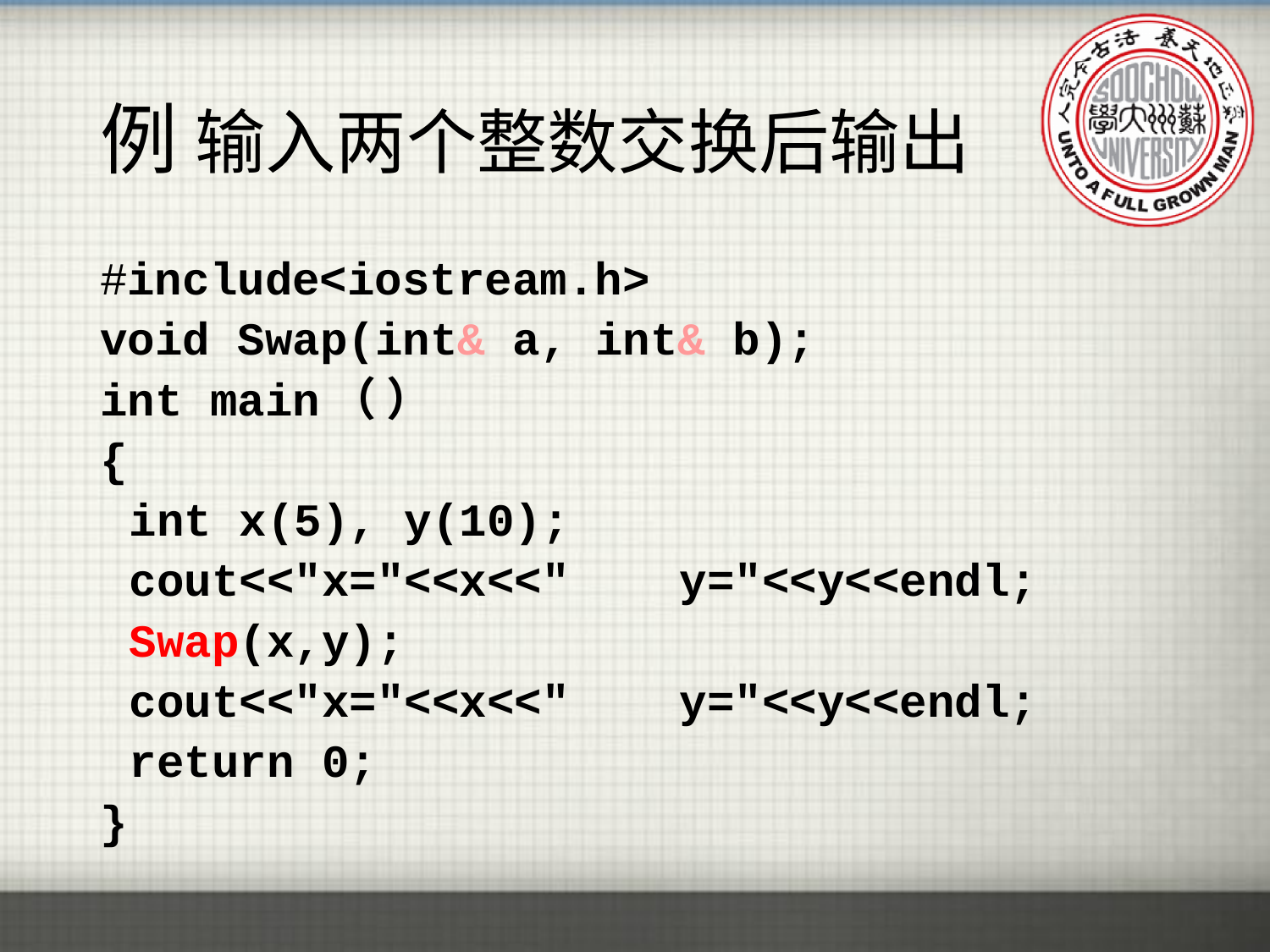

# 例 输入两个整数交换后输出
#include<iostream.h>
void Swap(int& a, int& b);
int main（ ）
{
	int x(5), y(10);
	cout<<"x="<<x<<"    y="<<y<<endl;
	Swap(x,y);
	cout<<"x="<<x<<"    y="<<y<<endl;
	return 0;
}